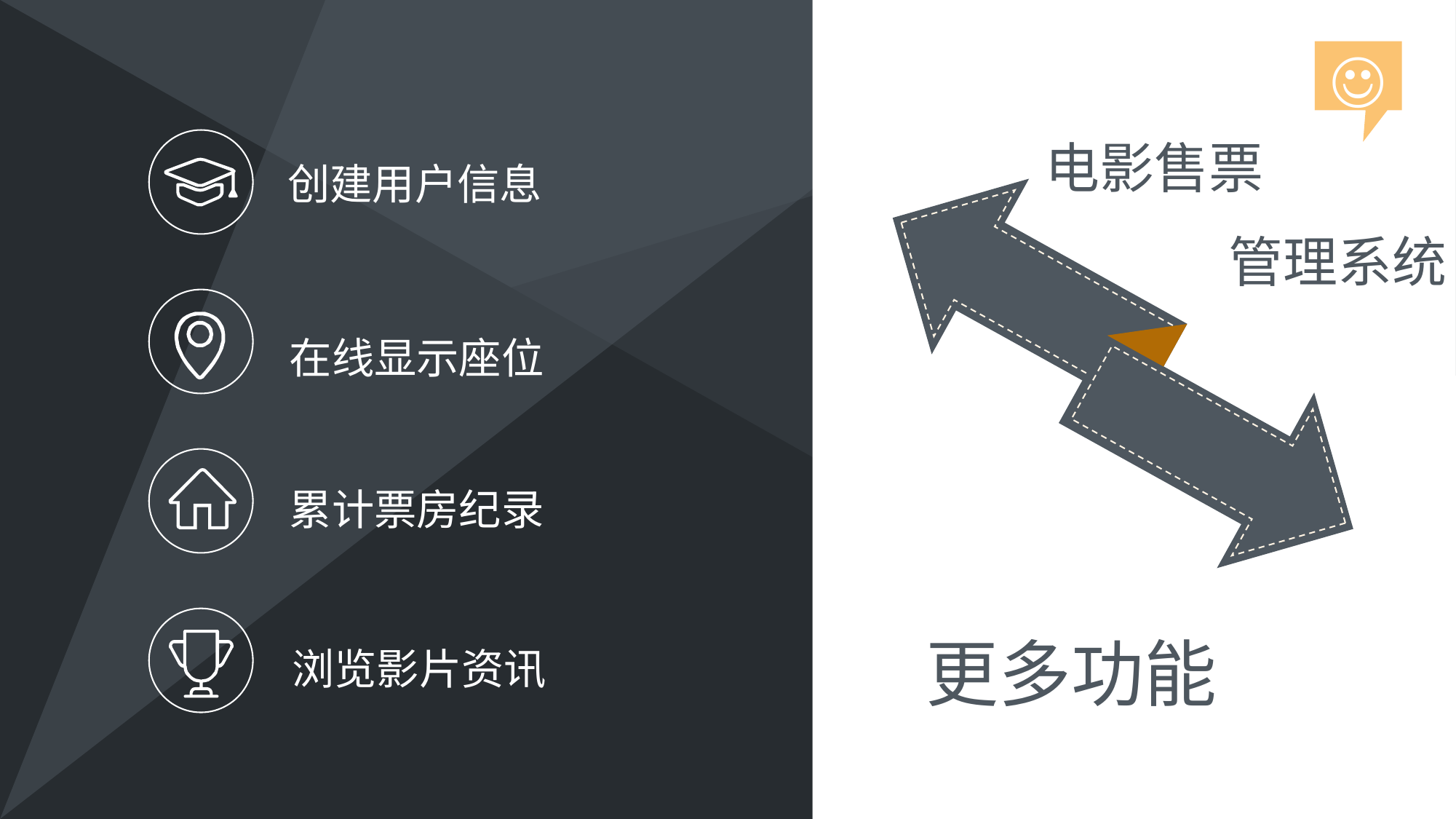

☺
电影售票
              管理系统

创建用户信息

在线显示座位

累计票房纪录
更多功能

浏览影片资讯